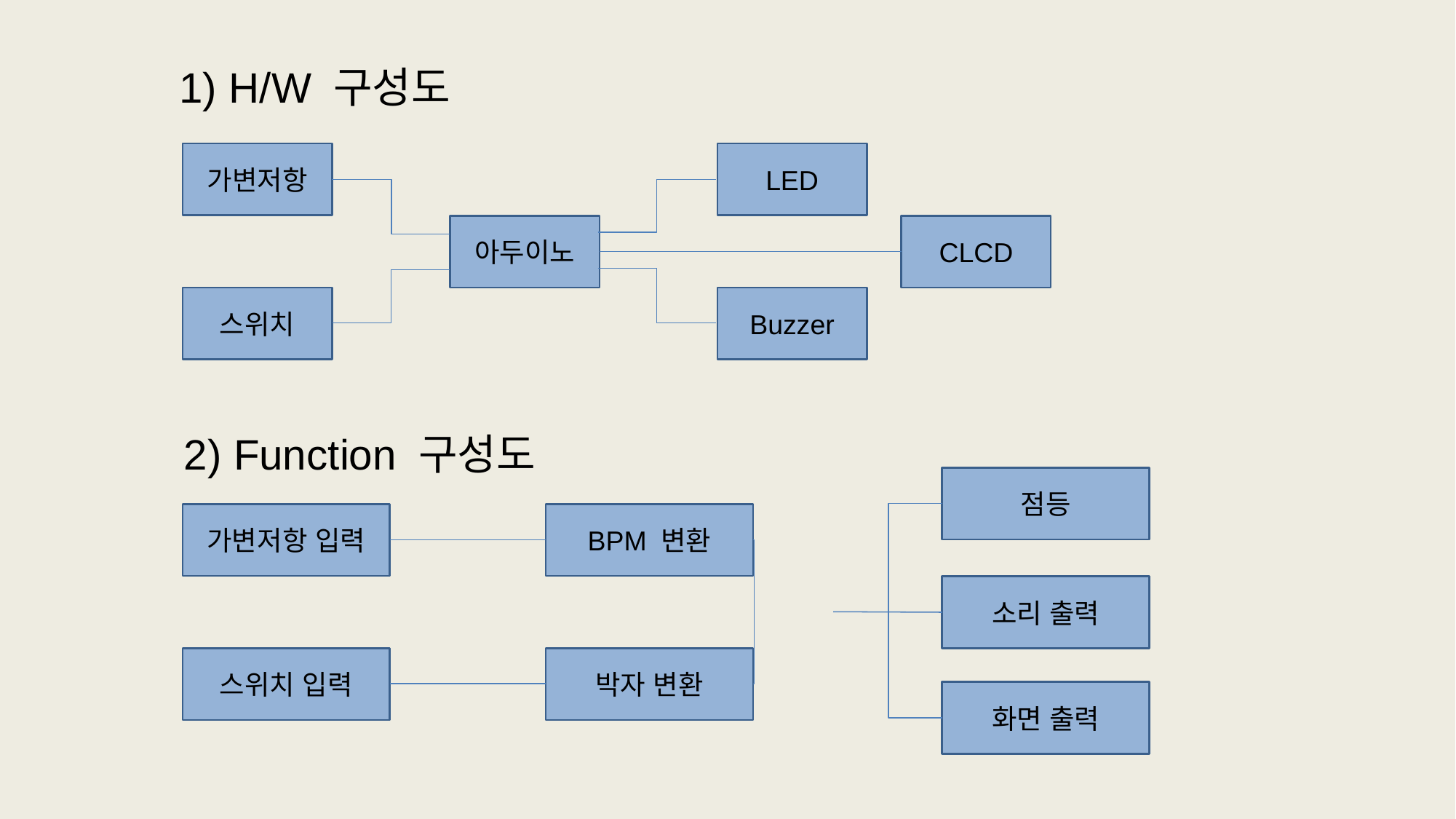

1) H/W 구성도
가변저항
LED
아두이노
CLCD
스위치
Buzzer
2) Function 구성도
점등
BPM 변환
가변저항 입력
소리 출력
스위치 입력
박자 변환
화면 출력